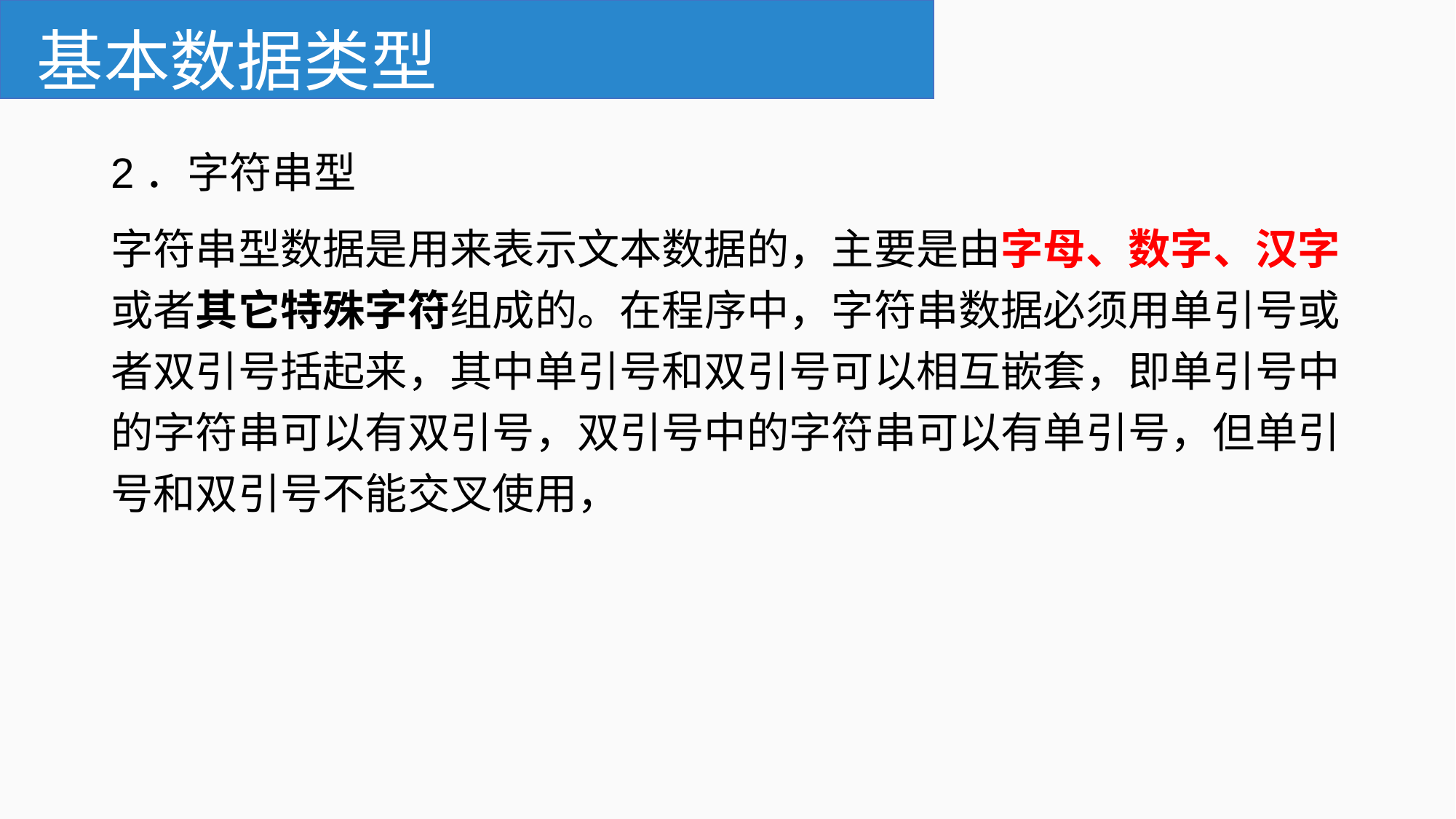

# 基本数据类型
2．字符串型
字符串型数据是用来表示文本数据的，主要是由字母、数字、汉字或者其它特殊字符组成的。在程序中，字符串数据必须用单引号或者双引号括起来，其中单引号和双引号可以相互嵌套，即单引号中的字符串可以有双引号，双引号中的字符串可以有单引号，但单引号和双引号不能交叉使用，